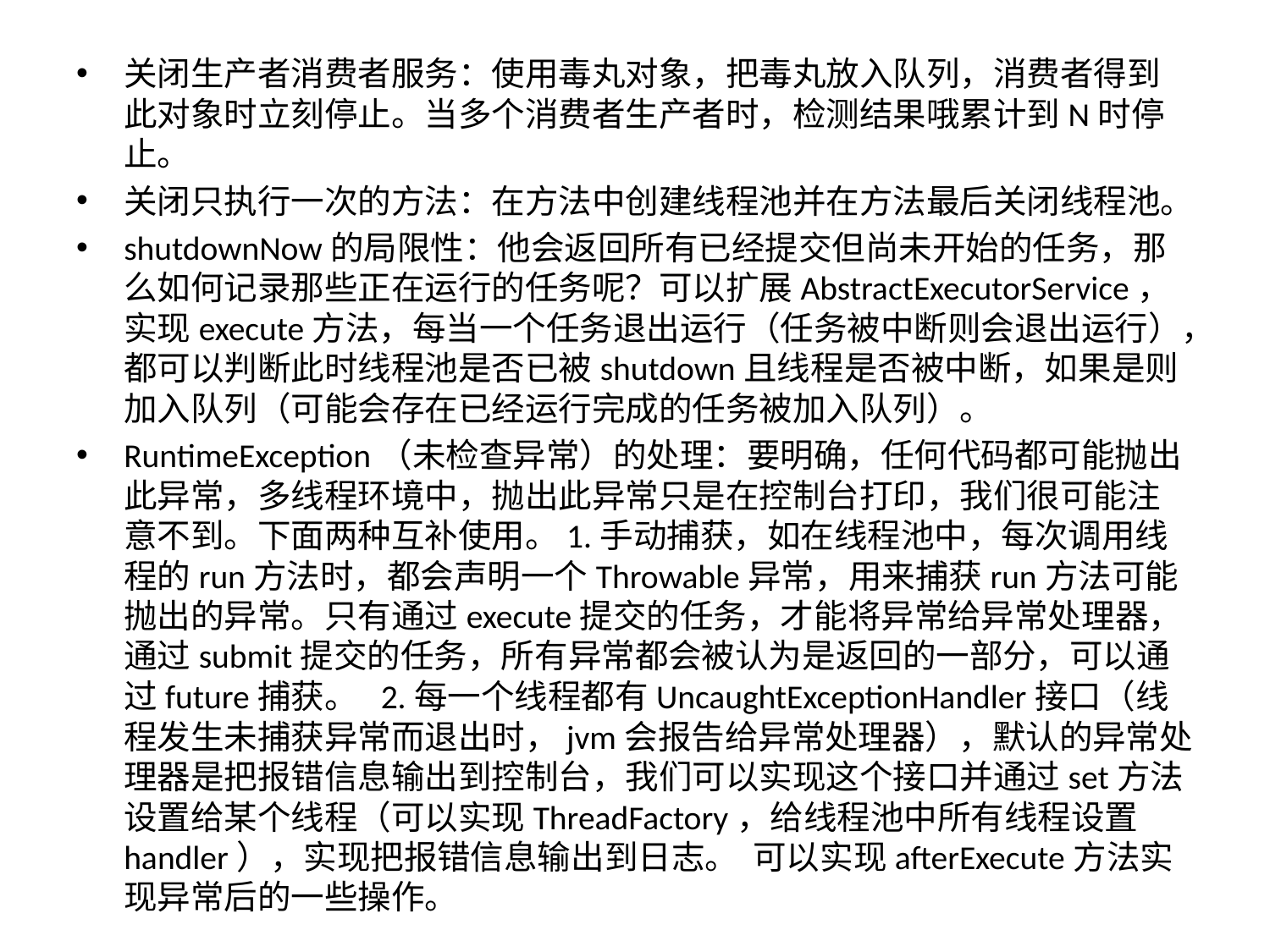

关闭生产者消费者服务：使用毒丸对象，把毒丸放入队列，消费者得到此对象时立刻停止。当多个消费者生产者时，检测结果哦累计到N时停止。
关闭只执行一次的方法：在方法中创建线程池并在方法最后关闭线程池。
shutdownNow的局限性：他会返回所有已经提交但尚未开始的任务，那么如何记录那些正在运行的任务呢？可以扩展AbstractExecutorService，实现execute方法，每当一个任务退出运行（任务被中断则会退出运行），都可以判断此时线程池是否已被shutdown且线程是否被中断，如果是则加入队列（可能会存在已经运行完成的任务被加入队列）。
RuntimeException（未检查异常）的处理：要明确，任何代码都可能抛出此异常，多线程环境中，抛出此异常只是在控制台打印，我们很可能注意不到。下面两种互补使用。1.手动捕获，如在线程池中，每次调用线程的run方法时，都会声明一个Throwable异常，用来捕获run方法可能抛出的异常。只有通过execute提交的任务，才能将异常给异常处理器，通过submit提交的任务，所有异常都会被认为是返回的一部分，可以通过future捕获。  2.每一个线程都有UncaughtExceptionHandler接口（线程发生未捕获异常而退出时，jvm会报告给异常处理器），默认的异常处理器是把报错信息输出到控制台，我们可以实现这个接口并通过set方法设置给某个线程（可以实现ThreadFactory，给线程池中所有线程设置handler），实现把报错信息输出到日志。  可以实现afterExecute方法实现异常后的一些操作。